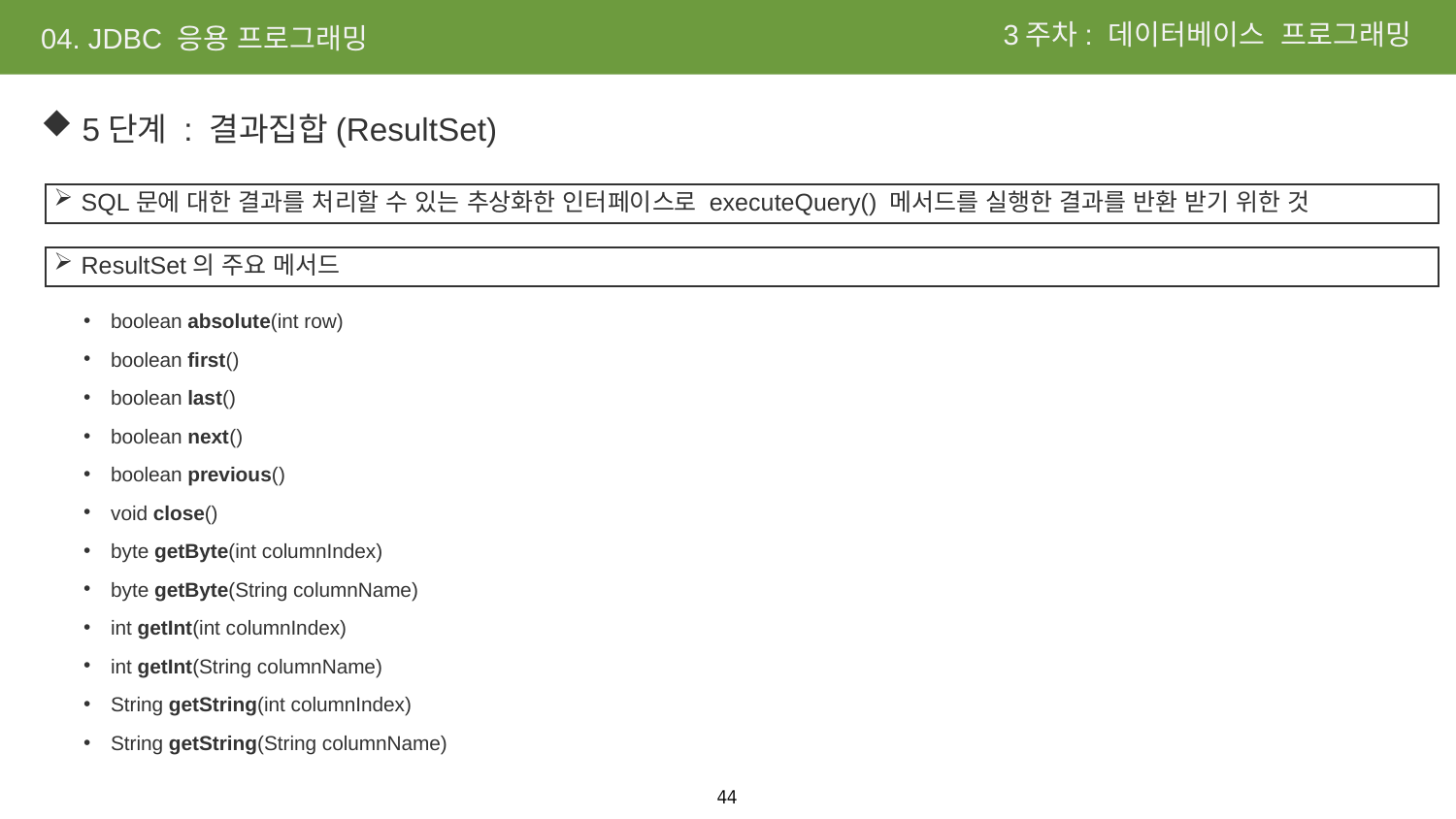

3주차: 데이터베이스  프로그래밍
04. JDBC 응용 프로그래밍
 5단계 : 결과집합(ResultSet)
SQL문에 대한 결과를 처리할 수 있는 추상화한 인터페이스로 executeQuery() 메서드를 실행한 결과를 반환 받기 위한 것
ResultSet의 주요 메서드
boolean absolute(int row)
boolean first()
boolean last()
boolean next()
boolean previous()
void close()
byte getByte(int columnIndex)
byte getByte(String columnName)
int getInt(int columnIndex)
int getInt(String columnName)
String getString(int columnIndex)
String getString(String columnName)
44